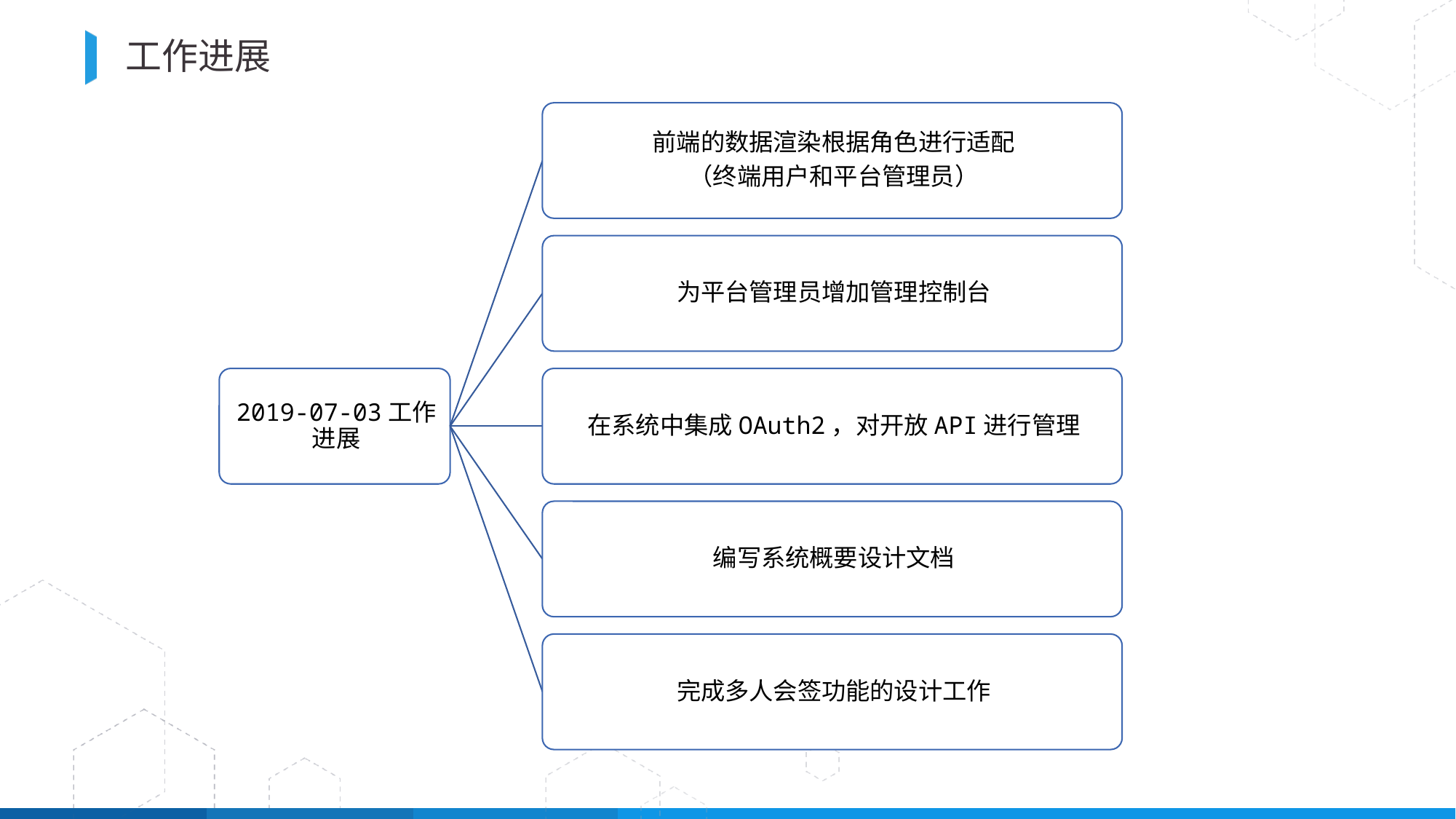

# 工作进展
2019-07-03工作进展

前端的数据渲染根据角色进行适配
（终端用户和平台管理员）

为平台管理员增加管理控制台

在系统中集成OAuth2，对开放API进行管理

编写系统概要设计文档

完成多人会签功能的设计工作